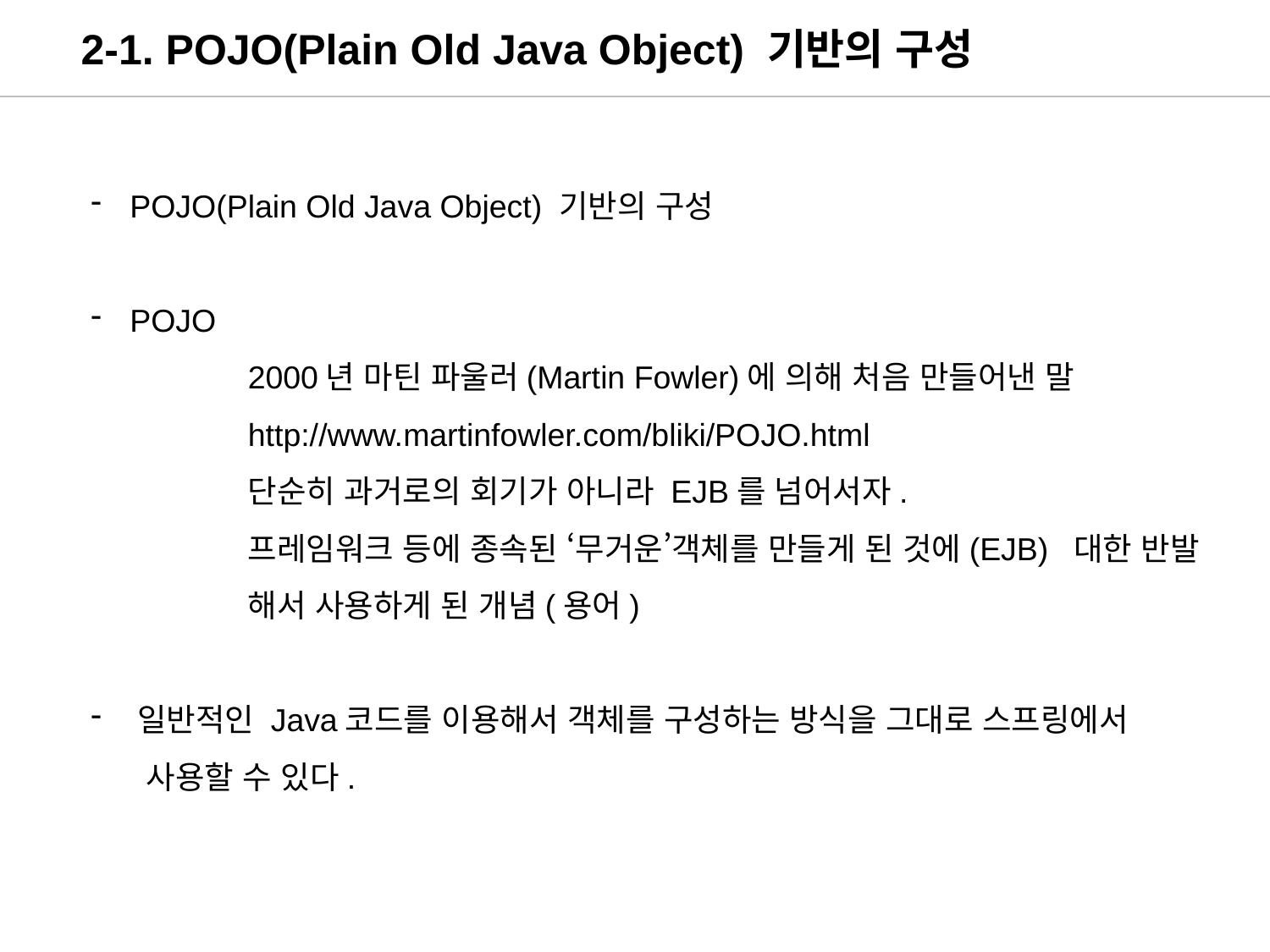

2-1. POJO(Plain Old Java Object) 기반의 구성
 POJO(Plain Old Java Object) 기반의 구성

 POJO
	2000년 마틴 파울러(Martin Fowler)에 의해 처음 만들어낸 말
	http://www.martinfowler.com/bliki/POJO.html
	단순히 과거로의 회기가 아니라 EJB를 넘어서자.
	프레임워크 등에 종속된 ‘무거운’객체를 만들게 된 것에(EJB)  대한 반발
	해서 사용하게 된 개념(용어)

 일반적인 Java코드를 이용해서 객체를 구성하는 방식을 그대로 스프링에서
  사용할 수 있다.